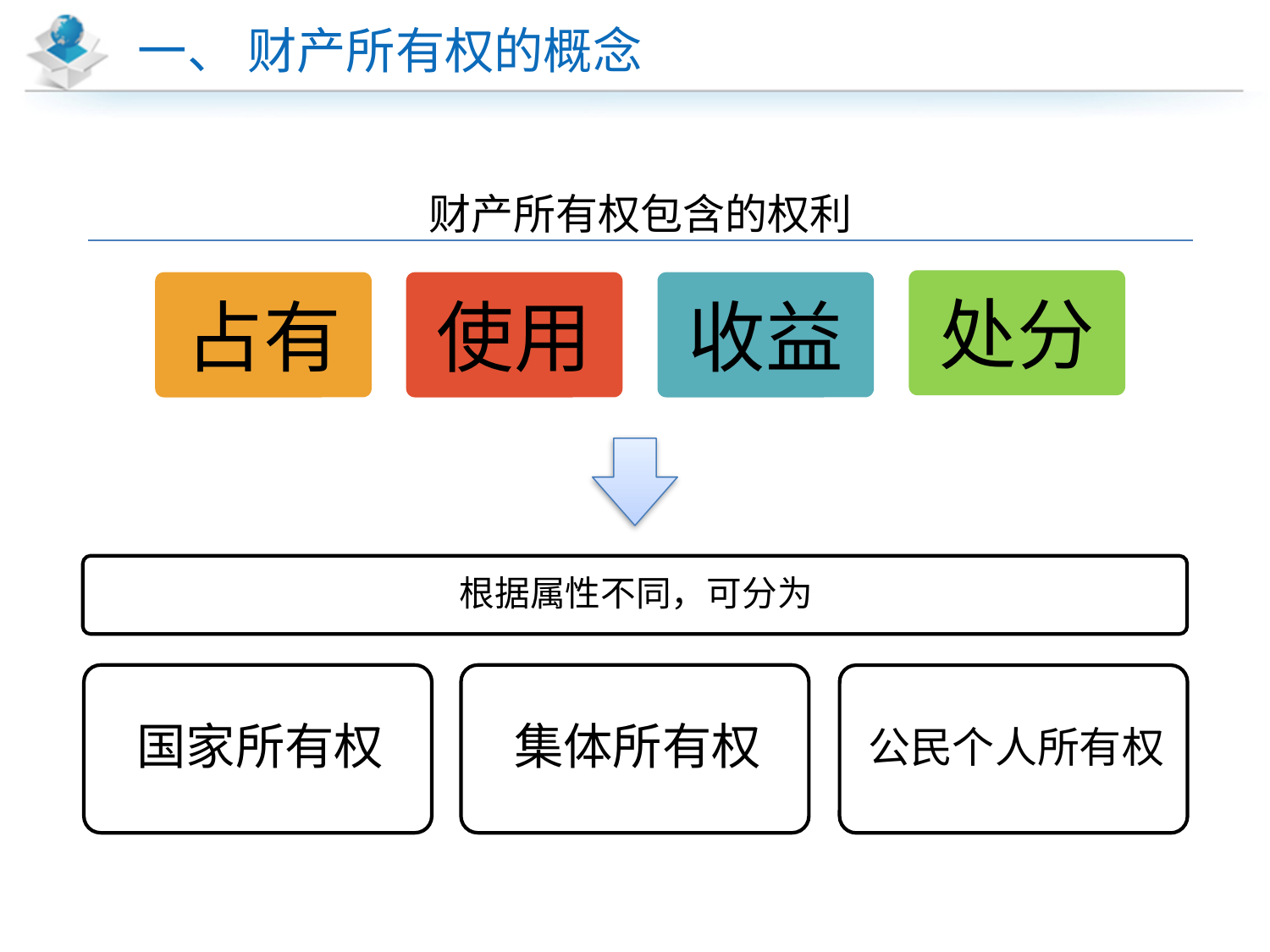

# 一、 财产所有权的概念
财产所有权包含的权利
处分
占有
使用
收益

根据属性不同，可分为
国家所有权
集体所有权
公民个人所有权